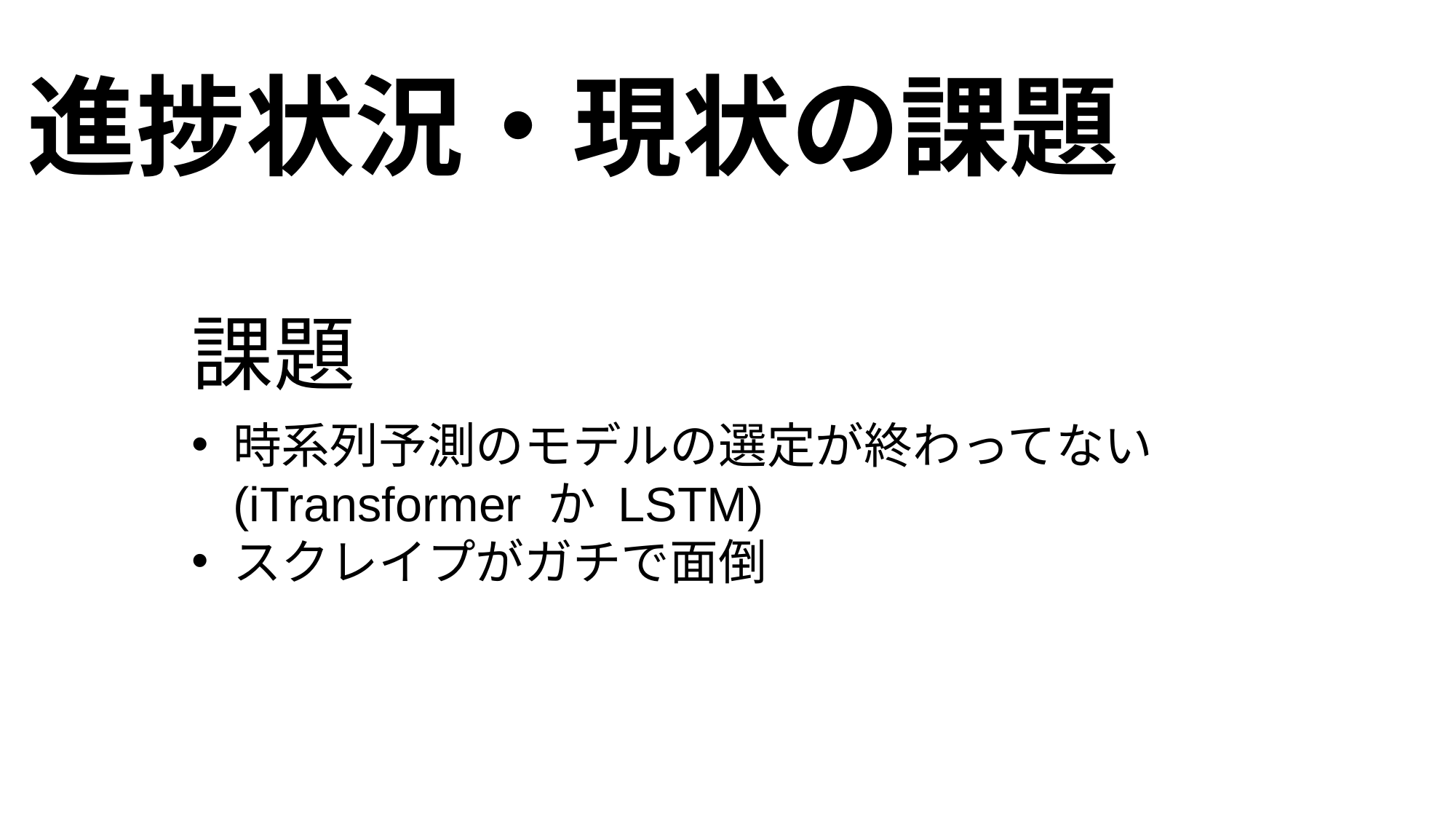

# 進捗状況・現状の課題
課題
時系列予測のモデルの選定が終わってない(iTransformer か LSTM)
スクレイプがガチで面倒